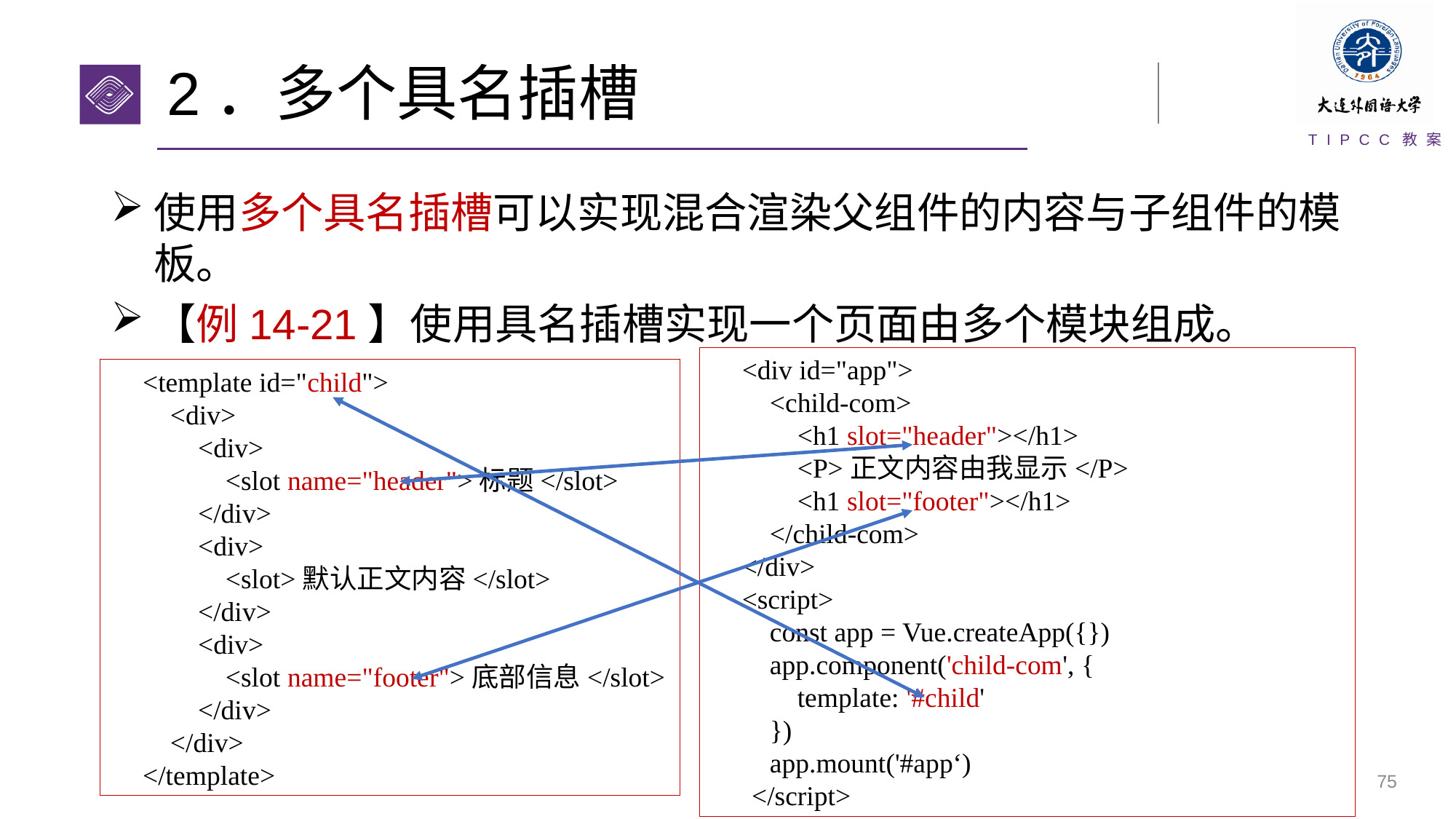

# 2．多个具名插槽
使用多个具名插槽可以实现混合渲染父组件的内容与子组件的模板。
【例14-21】使用具名插槽实现一个页面由多个模块组成。
<div id="app">
    <child-com>
        <h1 slot="header"></h1>
        <P>正文内容由我显示</P>
        <h1 slot="footer"></h1>
    </child-com>
</div>
<script>
    const app = Vue.createApp({})
    app.component('child-com', {
        template: '#child'
    })
    app.mount('#app‘)
      </script>
<template id="child">
    <div>
        <div>
            <slot name="header">标题</slot>
        </div>
        <div>
            <slot>默认正文内容</slot>
        </div>
        <div>
            <slot name="footer">底部信息</slot>
        </div>
    </div>
</template>
75